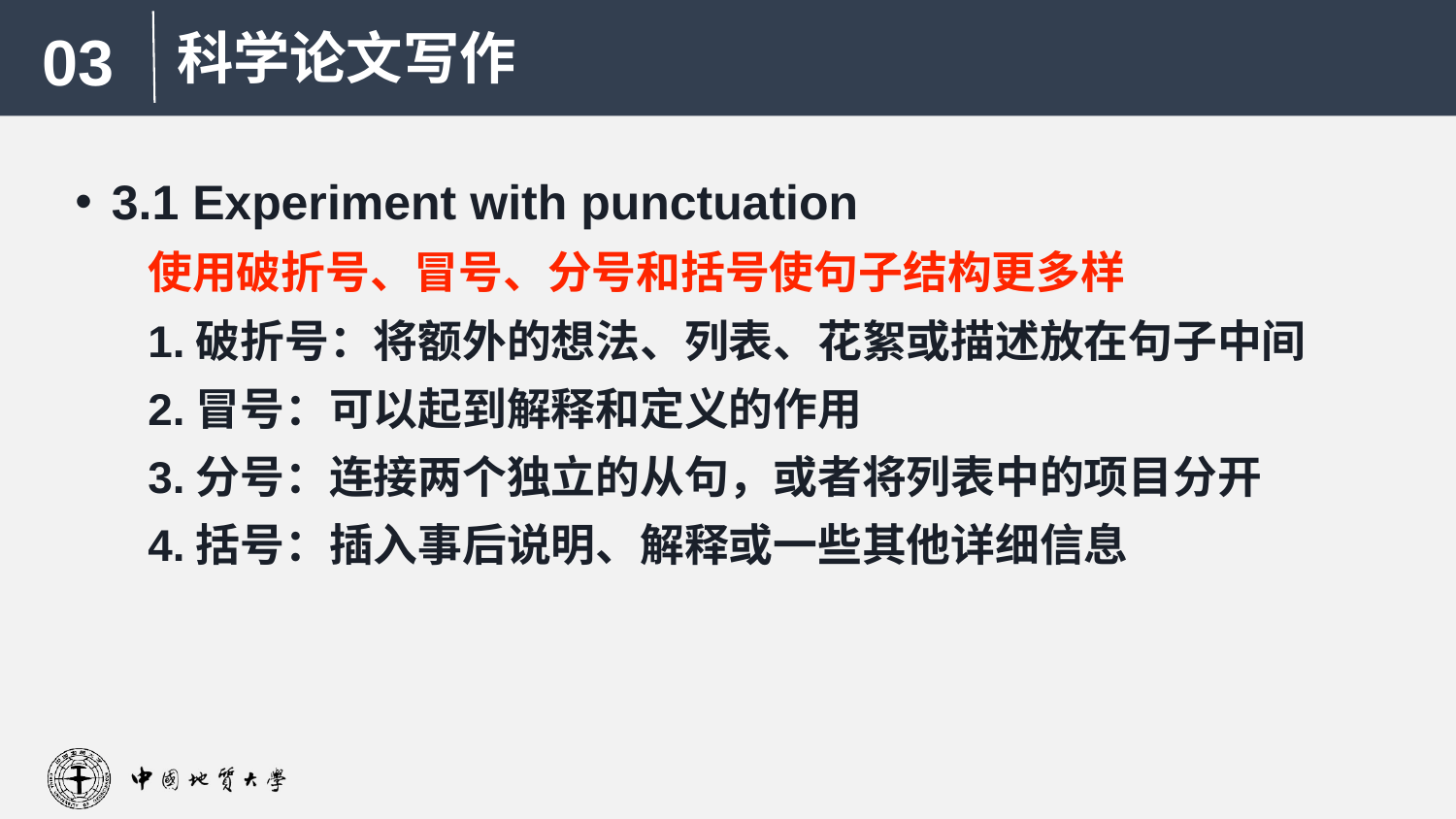

科学论文写作
03
3.1 Experiment with punctuation
使用破折号、冒号、分号和括号使句子结构更多样
1.破折号：将额外的想法、列表、花絮或描述放在句子中间
2.冒号：可以起到解释和定义的作用
3.分号：连接两个独立的从句，或者将列表中的项目分开
4.括号：插入事后说明、解释或一些其他详细信息
17